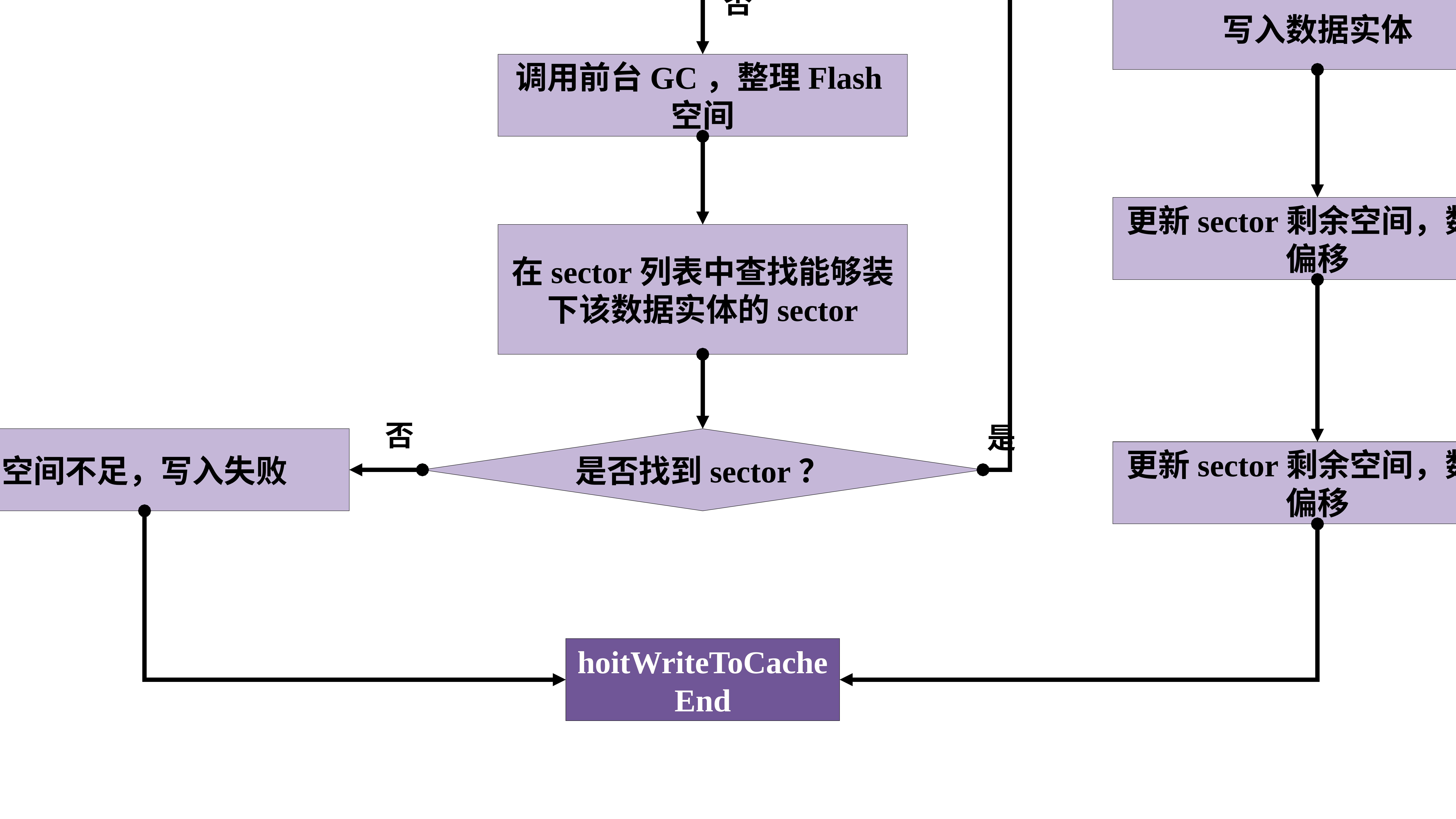

hoitWriteToCache
输入数据实体长度以及数据
该sector是否已经在cache中？
是
在sector列表中查找能够装下该数据实体的sector
否
将该sector替换掉cache中最先载入的sector(FIFO)
是
是否找到sector？
否
写入数据实体
调用前台GC，整理Flash空间
更新sector剩余空间，数据偏移
在sector列表中查找能够装下该数据实体的sector
否
是
是否找到sector？
空间不足，写入失败
更新sector剩余空间，数据偏移
hoitWriteToCache End